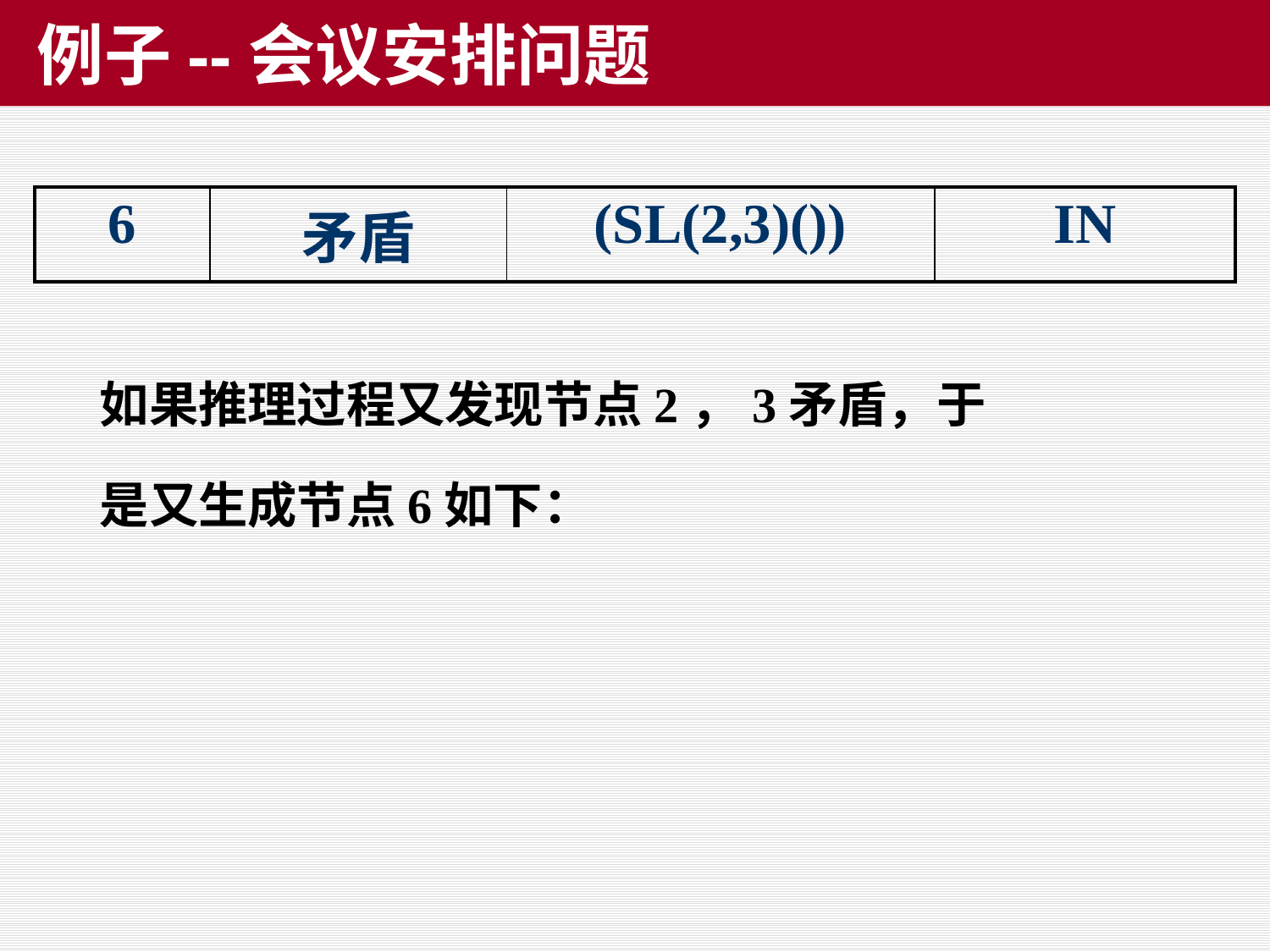

# 例子--会议安排问题
| 6 | 矛盾 | (SL(2,3)()) | IN |
| --- | --- | --- | --- |
如果推理过程又发现节点2，3矛盾，于是又生成节点6如下：